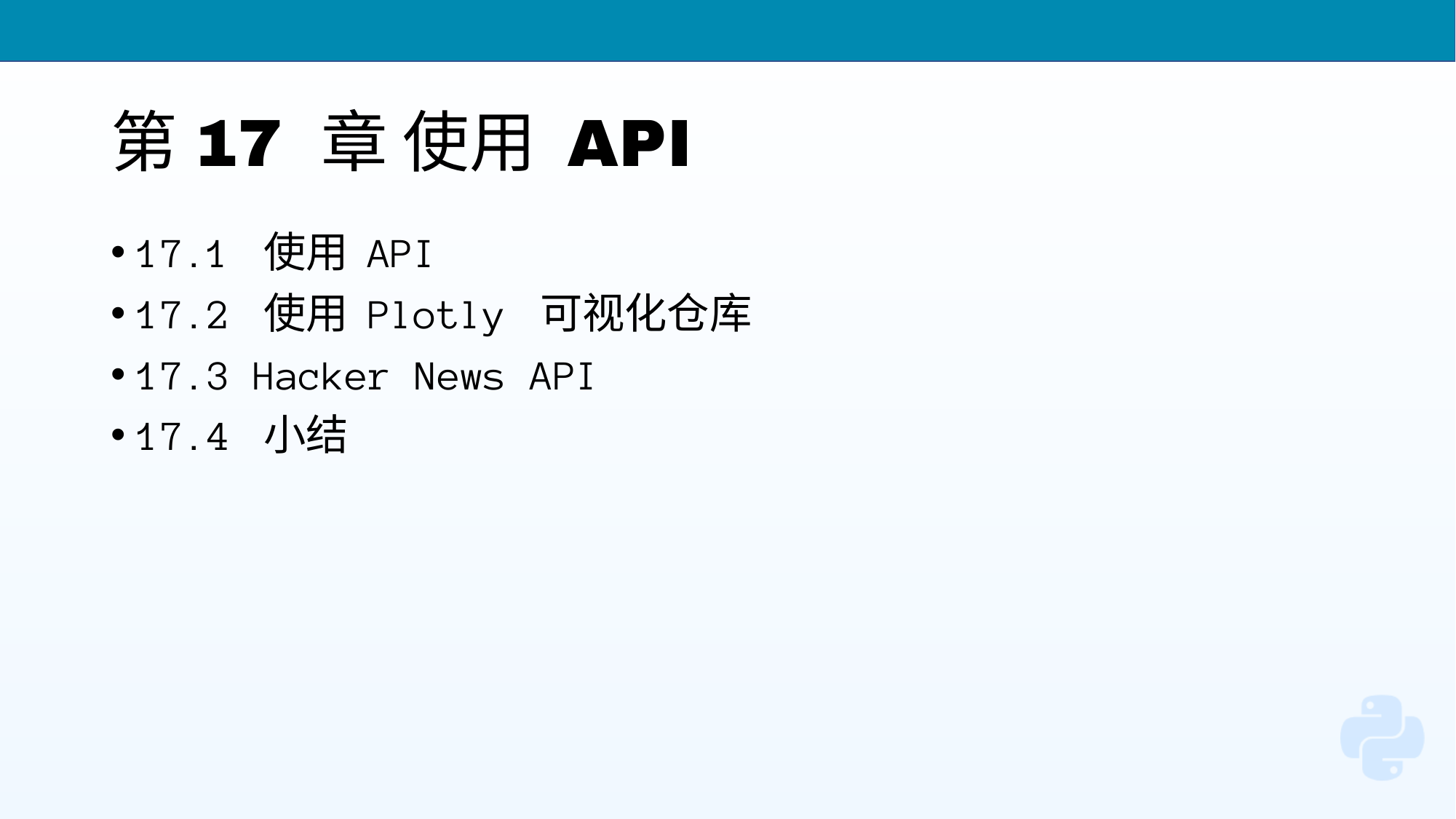

# 第17 章 使用 API
17.1 使用 API
17.2 使用 Plotly 可视化仓库
17.3 Hacker News API
17.4 小结